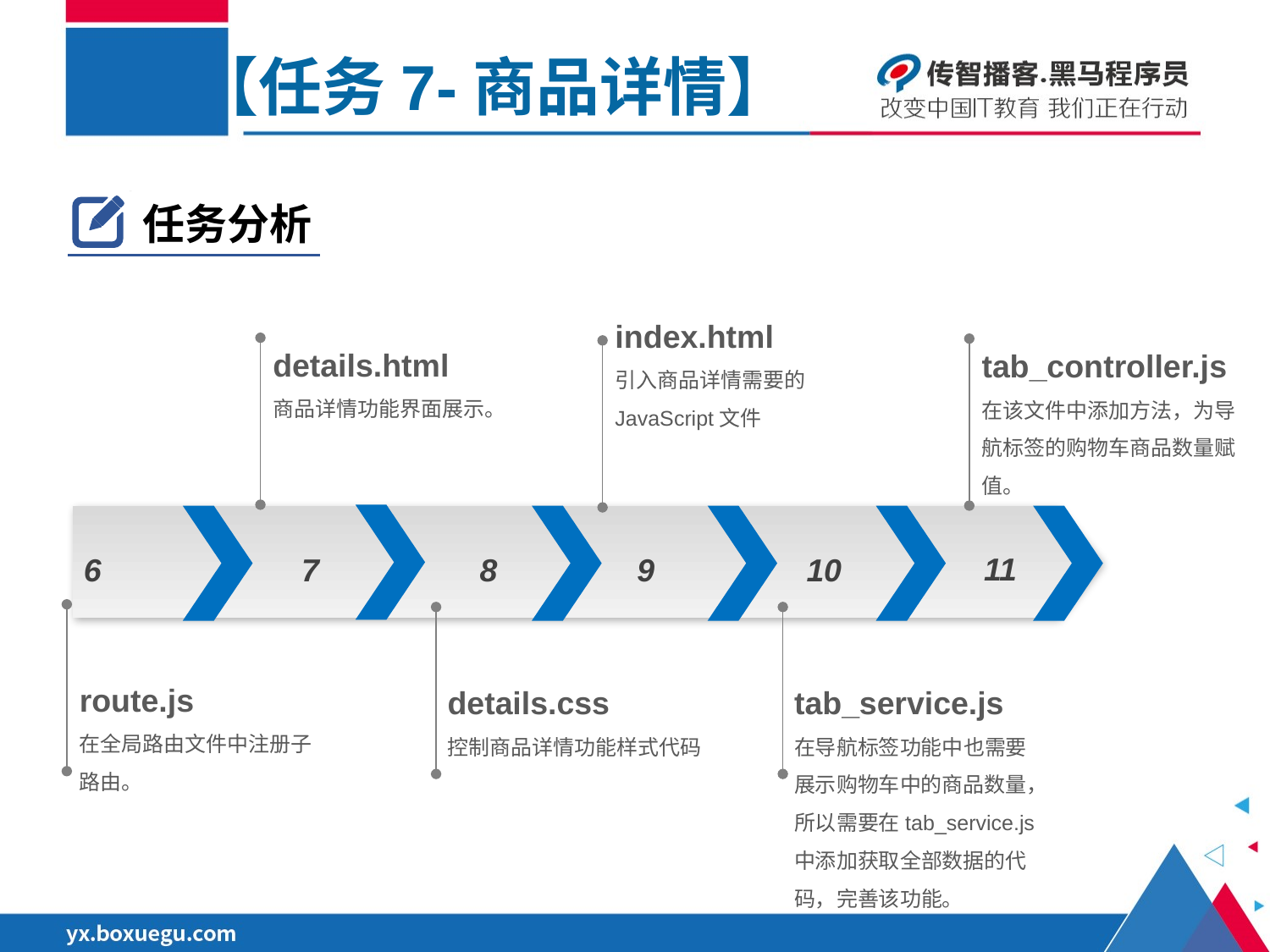

【任务7-商品详情】
任务分析

index.html
引入商品详情需要的JavaScript文件
details.html
商品详情功能界面展示。
tab_controller.js
在该文件中添加方法，为导航标签的购物车商品数量赋值。

11
6
7
8
9
10
route.js
在全局路由文件中注册子路由。
details.css
控制商品详情功能样式代码
tab_service.js
在导航标签功能中也需要展示购物车中的商品数量，所以需要在tab_service.js中添加获取全部数据的代码，完善该功能。